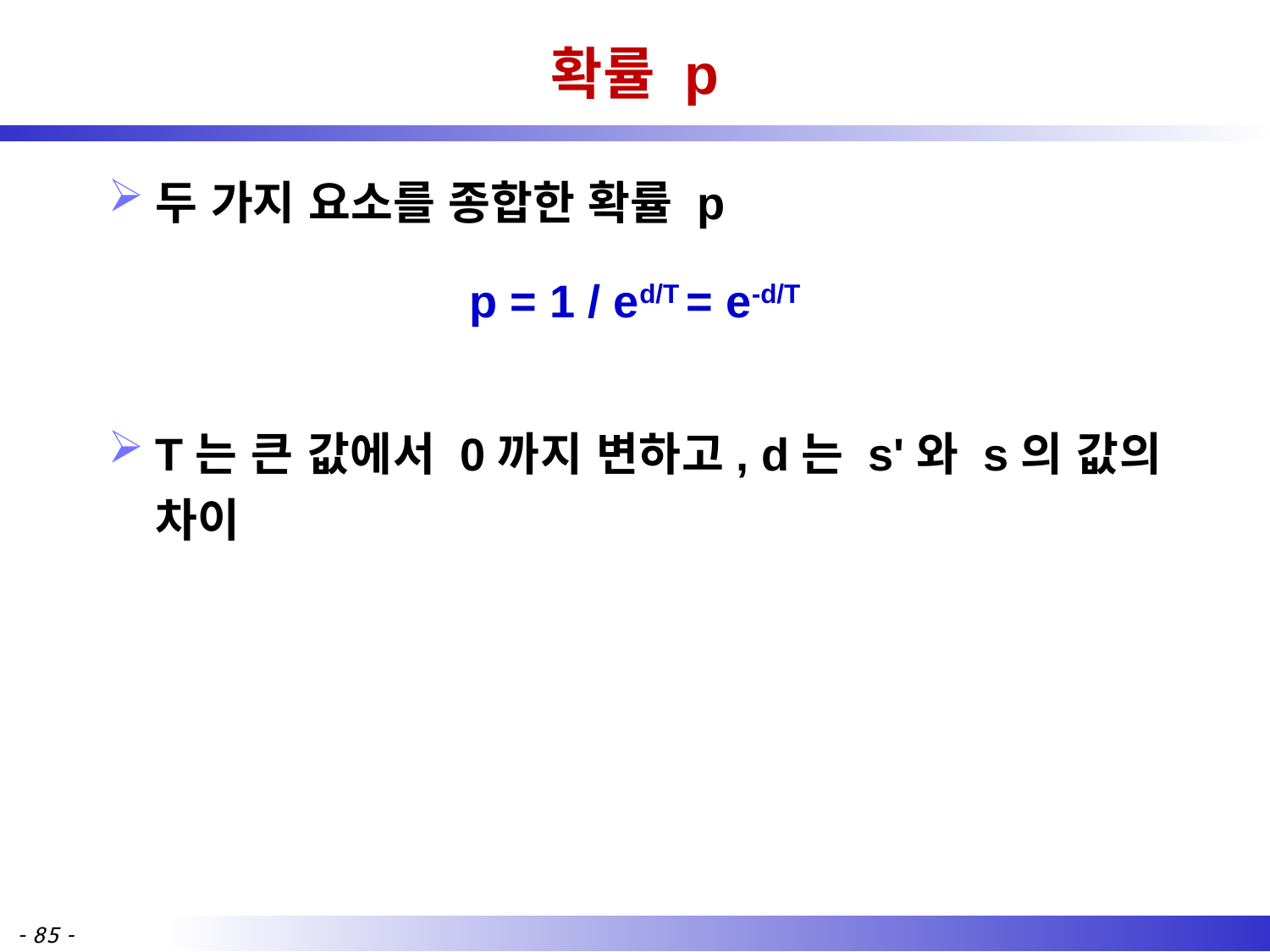

# 확률 p
두 가지 요소를 종합한 확률 p
p = 1 / ed/T = e-d/T

T는 큰 값에서 0까지 변하고, d는 s'와 s의 값의 차이
- 85 -